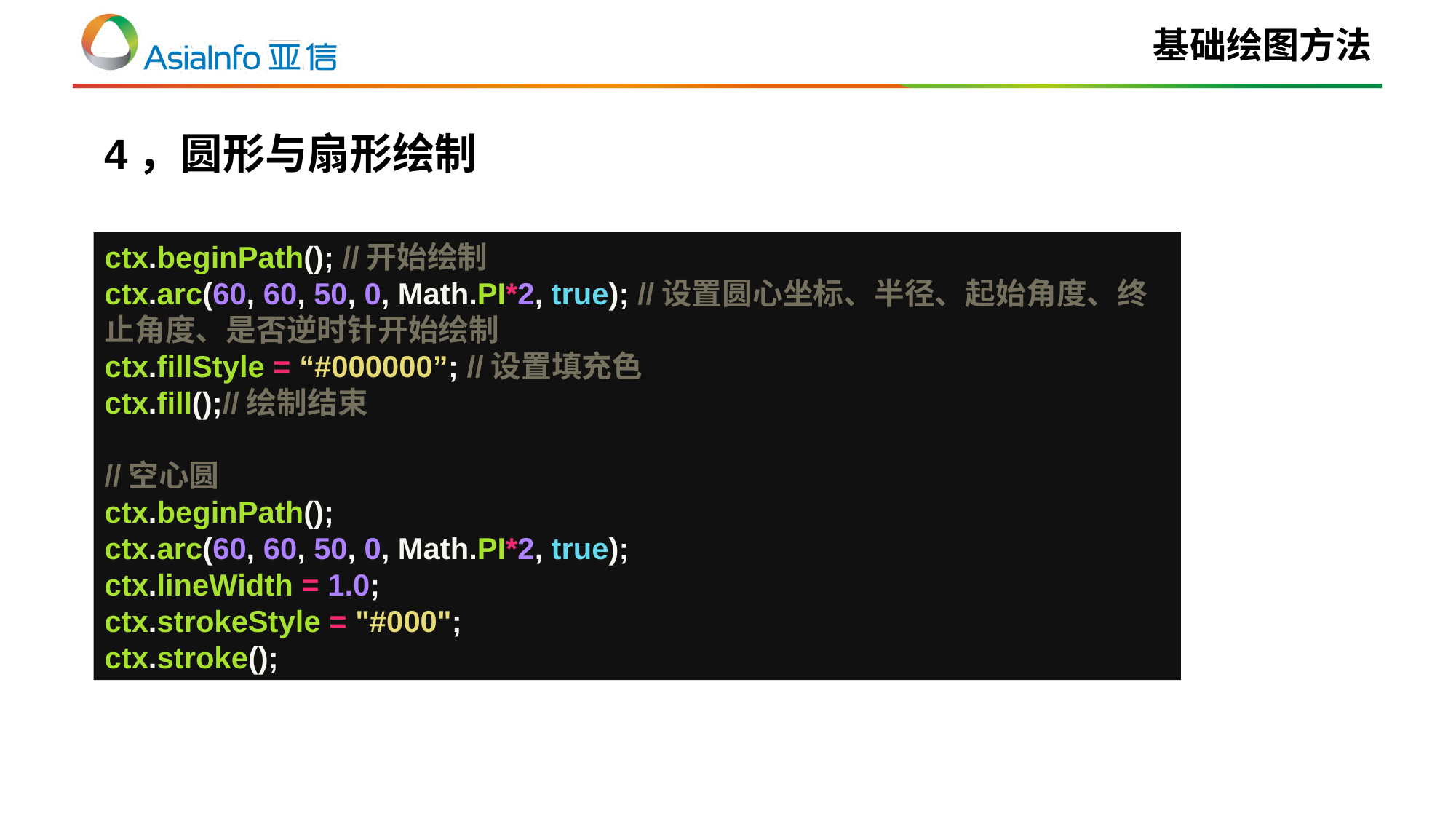

# 基础绘图方法
4，圆形与扇形绘制
ctx.beginPath(); //开始绘制
ctx.arc(60, 60, 50, 0, Math.PI*2, true); //设置圆心坐标、半径、起始角度、终止角度、是否逆时针开始绘制
ctx.fillStyle = “#000000”; //设置填充色
ctx.fill();//绘制结束

//空心圆
ctx.beginPath();
ctx.arc(60, 60, 50, 0, Math.PI*2, true);
ctx.lineWidth = 1.0;
ctx.strokeStyle = "#000";
ctx.stroke();